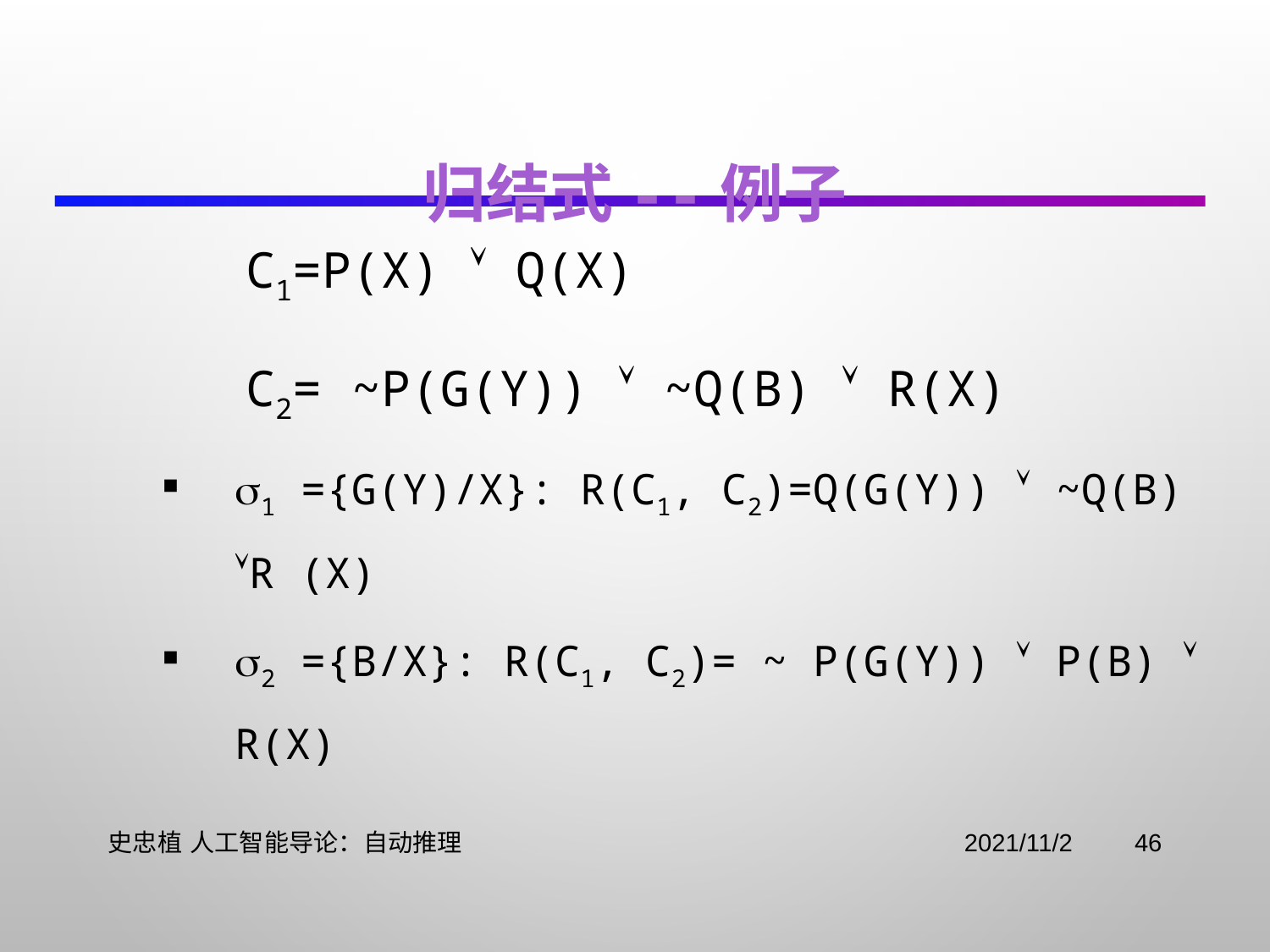

# 归结式--例子
     C1=P(x) ∨ Q(x)
     C2= ~P(g(y)) ∨ ~Q(b) ∨ R(x)
σ1 ={g(y)/x}: R(C1, C2)=Q(g(y)) ∨ ~Q(b) ∨R (x)
σ2 ={b/x}: R(C1, C2)= ~ P(g(y)) ∨ P(b) ∨ R(x)
史忠植 人工智能导论：自动推理
2021/11/2
46